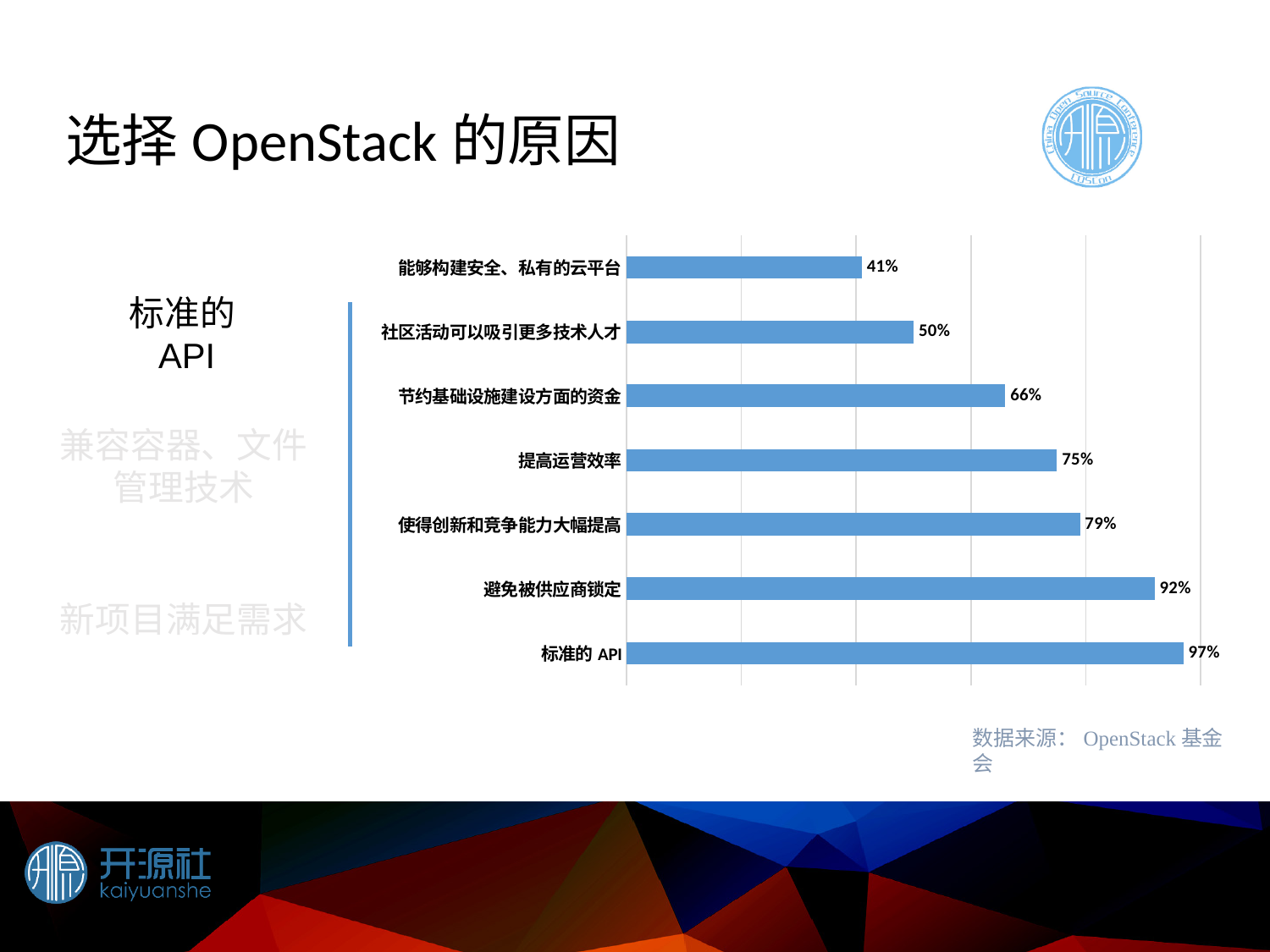

# 选择OpenStack的原因

### Chart

| Category | 系列 1 |
|---|---|
| 标准的API | 0.97 |
| 避免被供应商锁定 | 0.92 |
| 使得创新和竞争能力大幅提高 | 0.79 |
| 提高运营效率 | 0.75 |
| 节约基础设施建设方面的资金 | 0.660000000000001 |
| 社区活动可以吸引更多技术人才 | 0.5 |
| 能够构建安全、私有的云平台 | 0.41 |
标准的API
兼容容器、文件管理技术
新项目满足需求
数据来源：OpenStack基金会